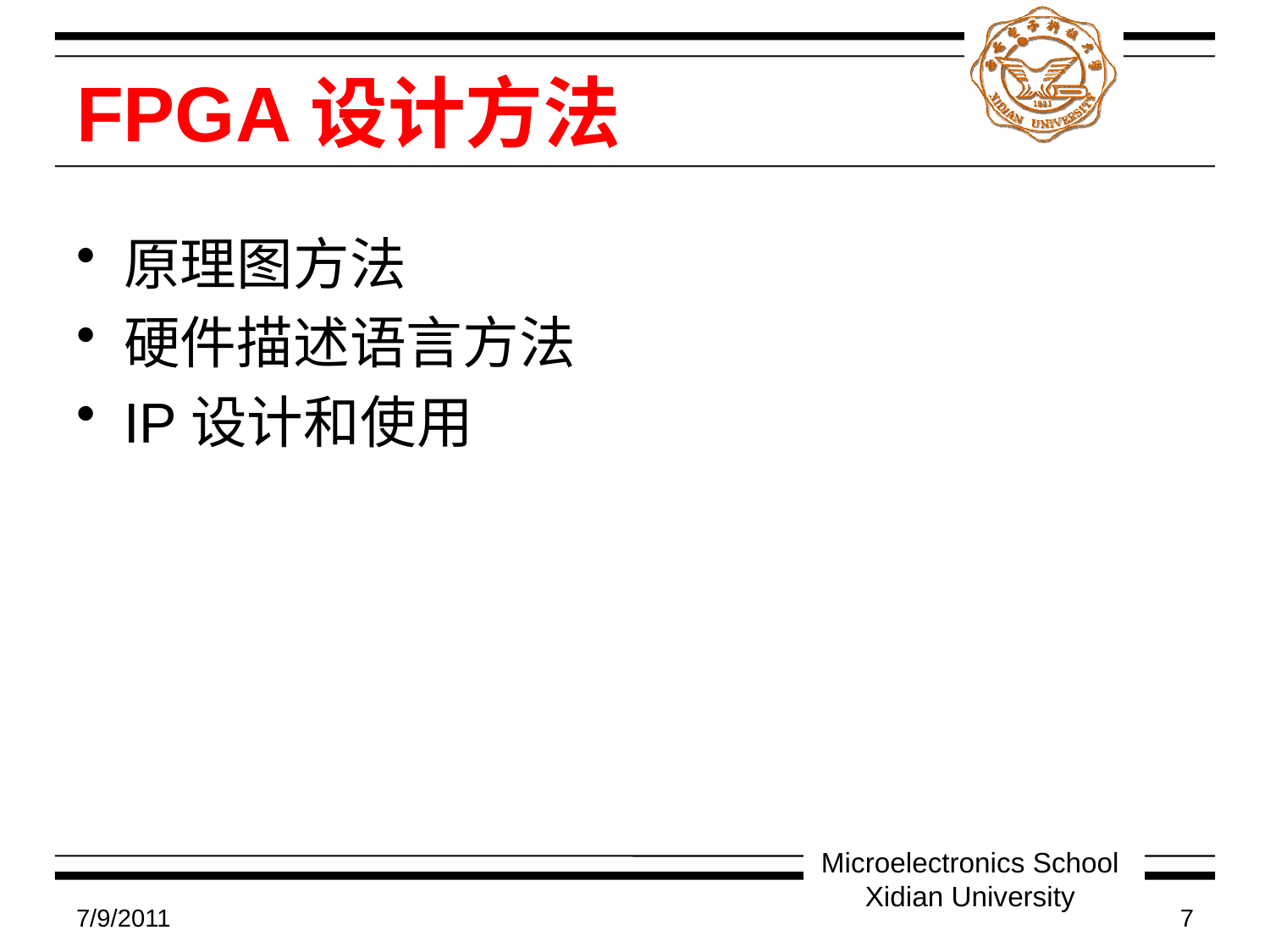

# FPGA设计方法
原理图方法
硬件描述语言方法
IP设计和使用
Microelectronics School  Xidian University
7/9/2011
7